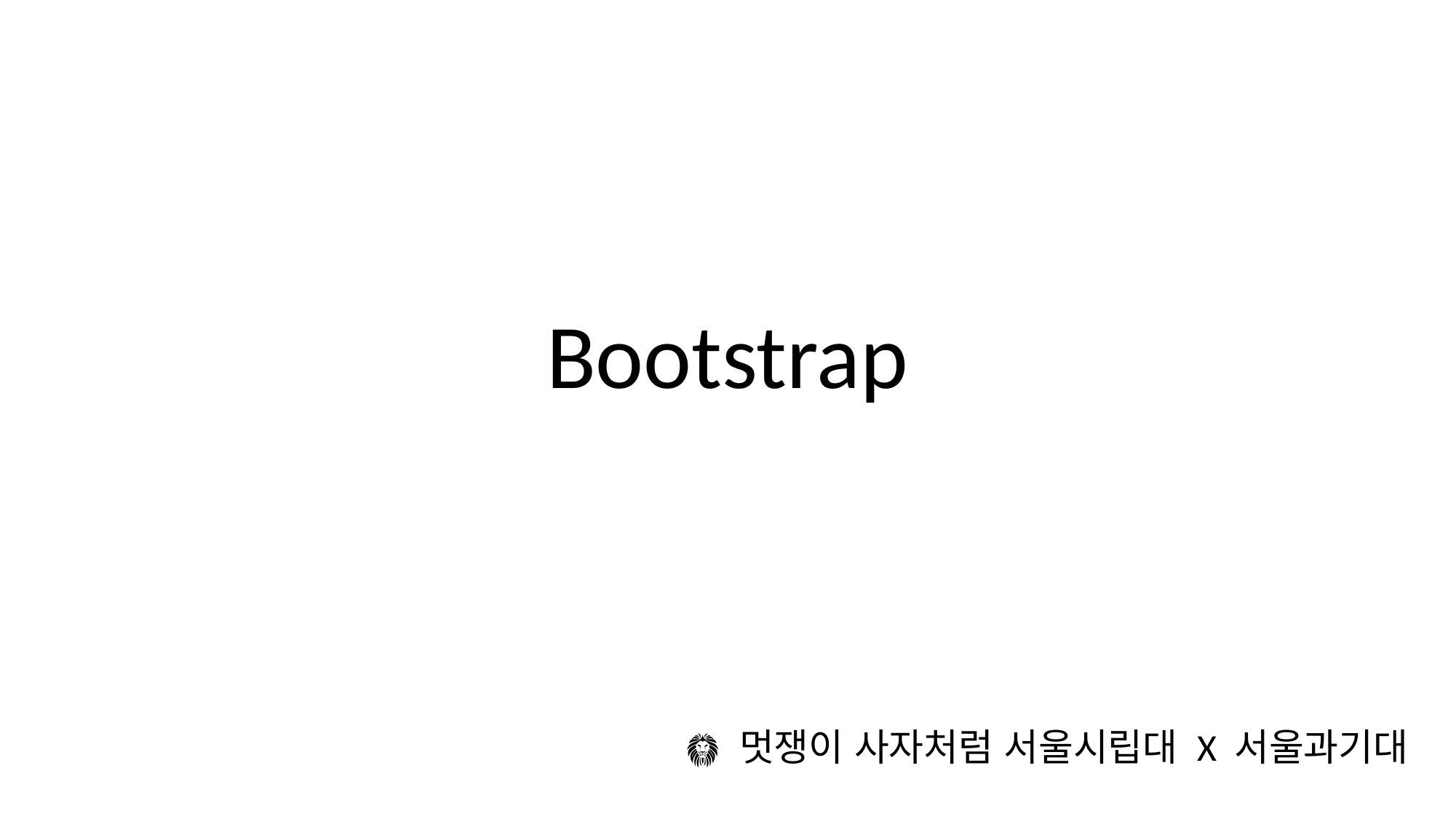

# Bootstrap
🦁 멋쟁이 사자처럼 서울시립대 X 서울과기대